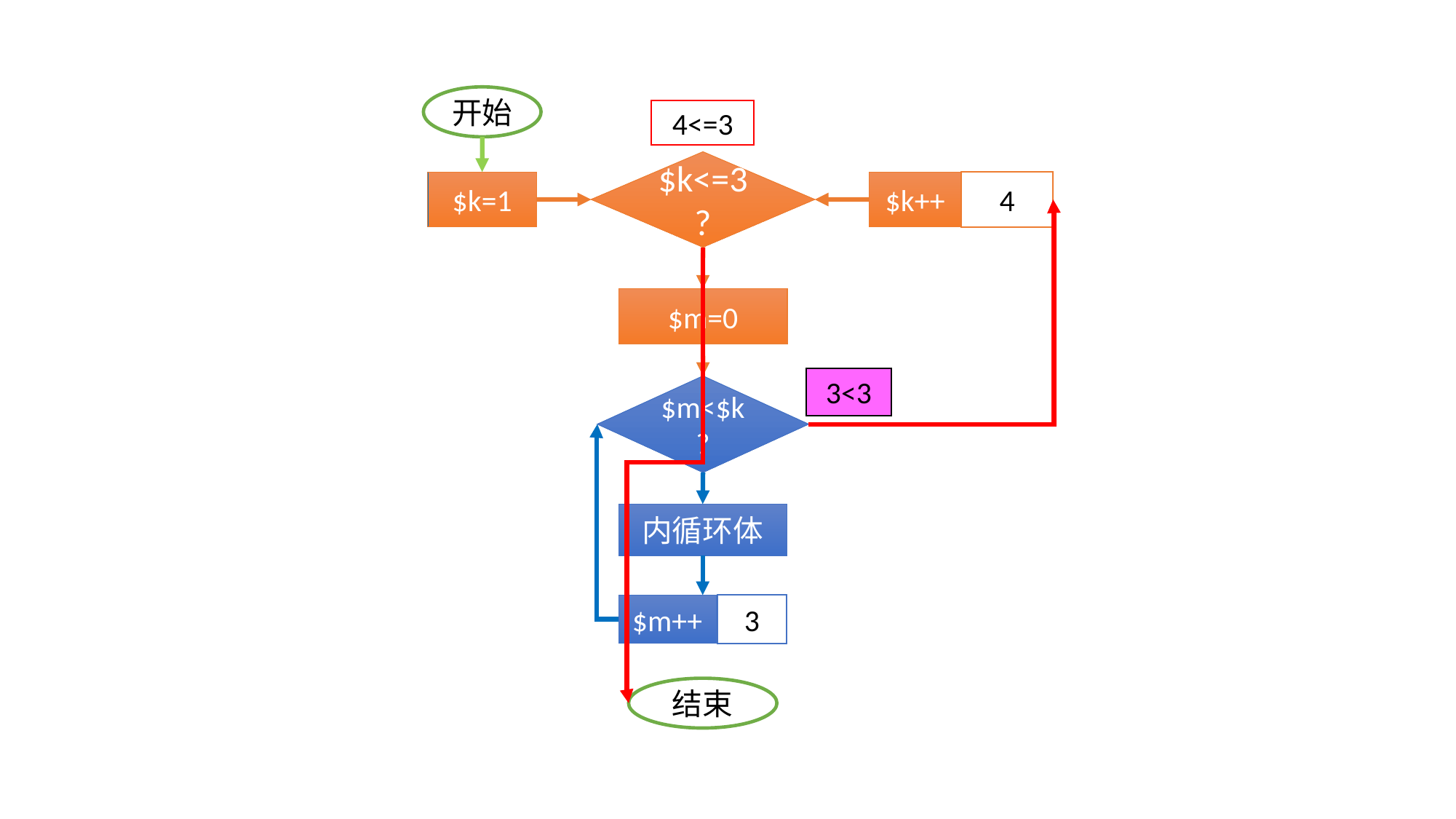

开始
1<=3
2<=3
3<=3
4<=3
$k<=3?
3
4
$k=1
$k++
2
$m=0
0<1
1<1
0<2
1<2
2<2
0<3
1<3
2<3
3<3
$m<$k?
内循环体
$m++
2
$m++
1
$m++
2
$m++
3
$m++
1
结束